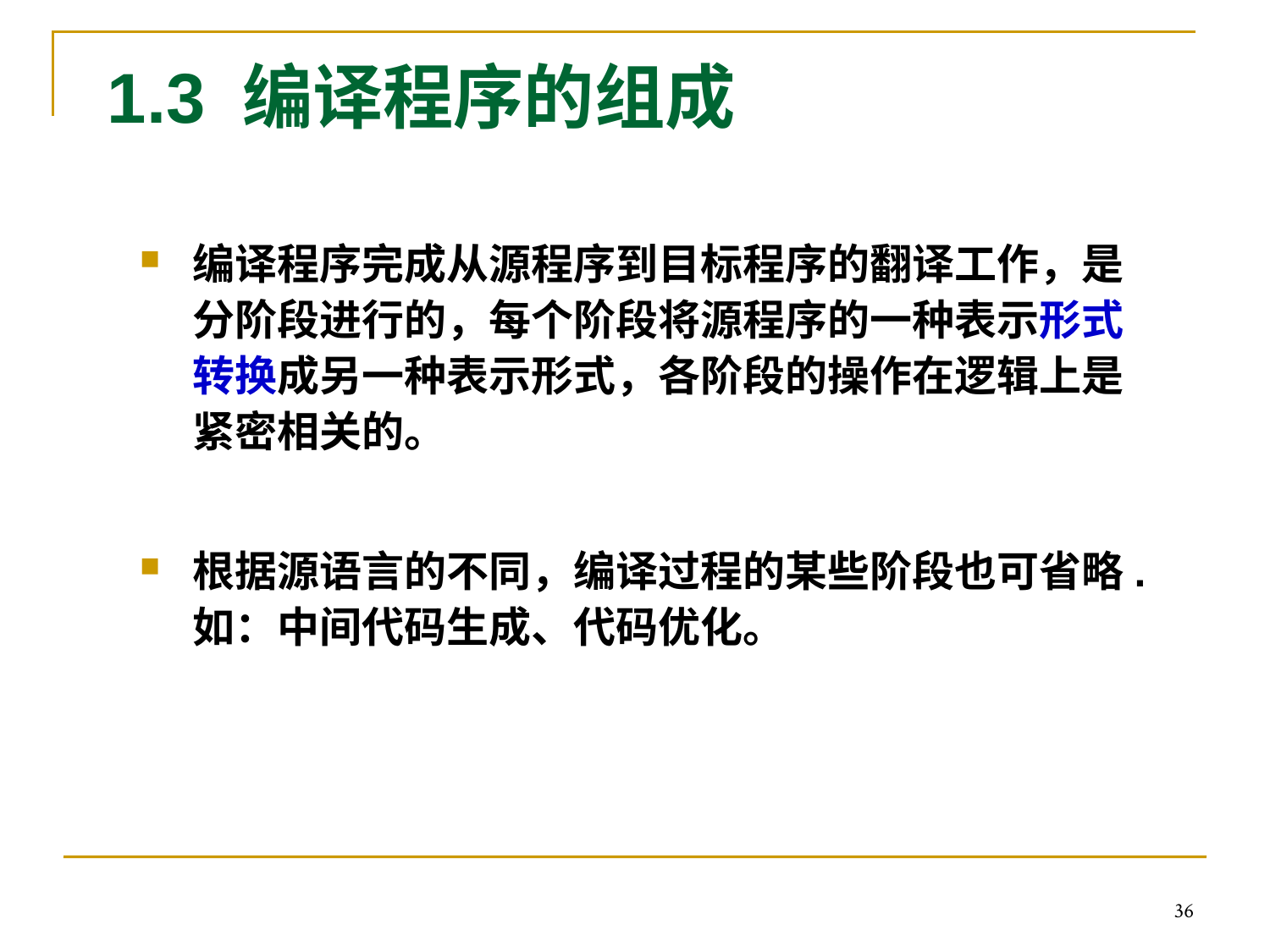

1.3 编译程序的组成
编译程序完成从源程序到目标程序的翻译工作，是分阶段进行的，每个阶段将源程序的一种表示形式转换成另一种表示形式，各阶段的操作在逻辑上是紧密相关的。

根据源语言的不同，编译过程的某些阶段也可省略.如：中间代码生成、代码优化。

36